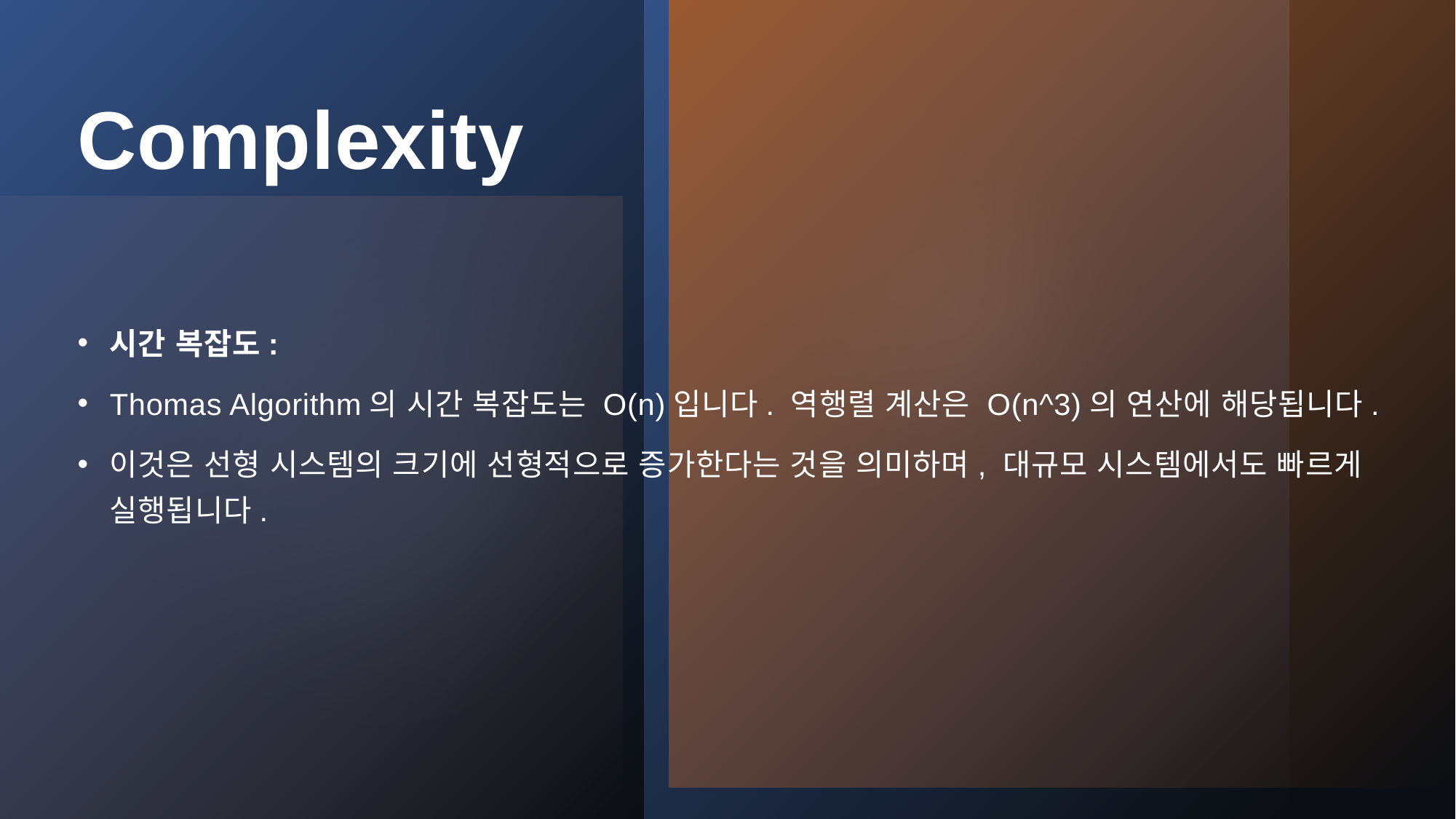

# Complexity
시간 복잡도:
Thomas Algorithm의 시간 복잡도는 O(n)입니다. 역행렬 계산은 O(n^3)의 연산에 해당됩니다.
이것은 선형 시스템의 크기에 선형적으로 증가한다는 것을 의미하며, 대규모 시스템에서도 빠르게 실행됩니다.